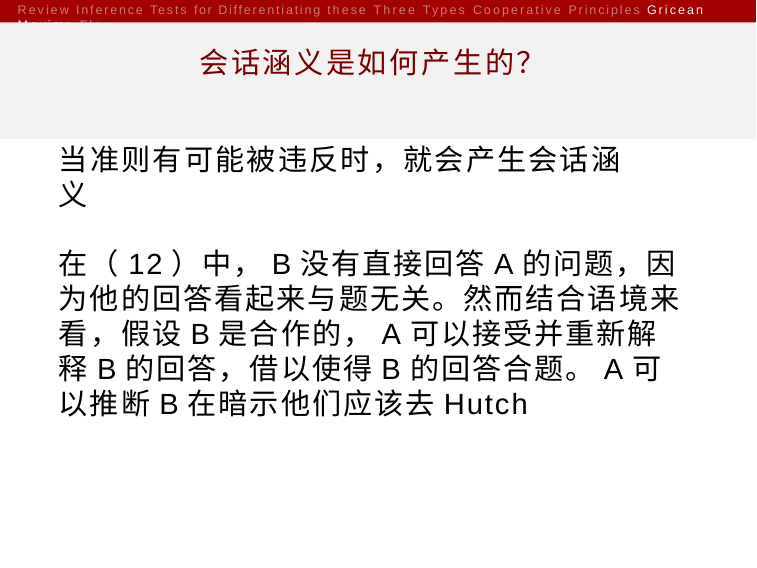

Review Inference Tests for Differentiating these Three Types Cooperative Principles Gricean Maxims Flo
# 会话涵义是如何产生的？
当准则有可能被违反时，就会产生会话涵义

在（12）中，B没有直接回答A的问题，因为他的回答看起来与题无关。然而结合语境来看，假设B是合作的，A可以接受并重新解释B的回答，借以使得B的回答合题。A可以推断B在暗示他们应该去Hutch